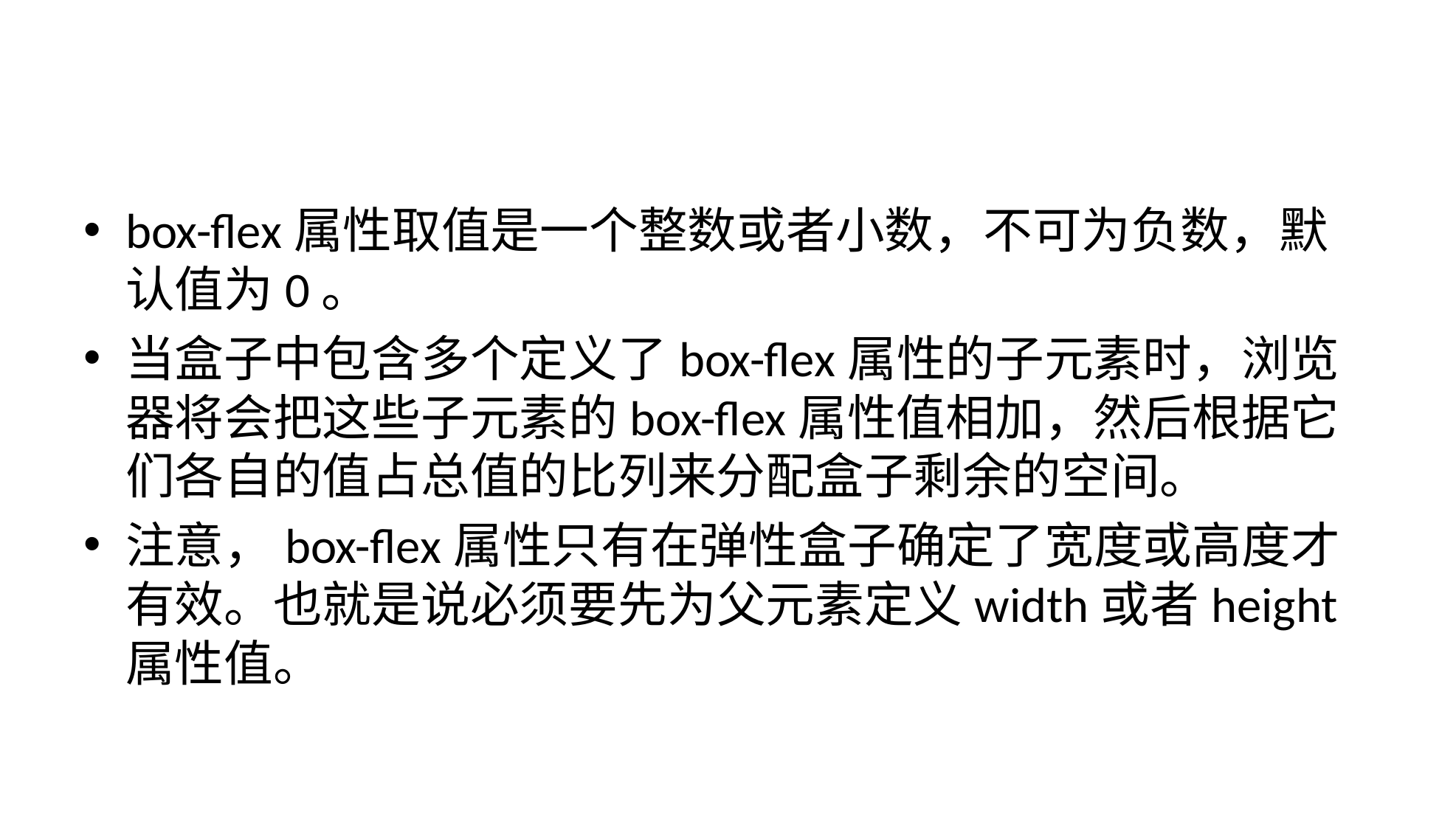

box-flex属性取值是一个整数或者小数，不可为负数，默认值为0。
当盒子中包含多个定义了box-flex属性的子元素时，浏览器将会把这些子元素的box-flex属性值相加，然后根据它们各自的值占总值的比列来分配盒子剩余的空间。
注意，box-flex属性只有在弹性盒子确定了宽度或高度才有效。也就是说必须要先为父元素定义width或者height属性值。